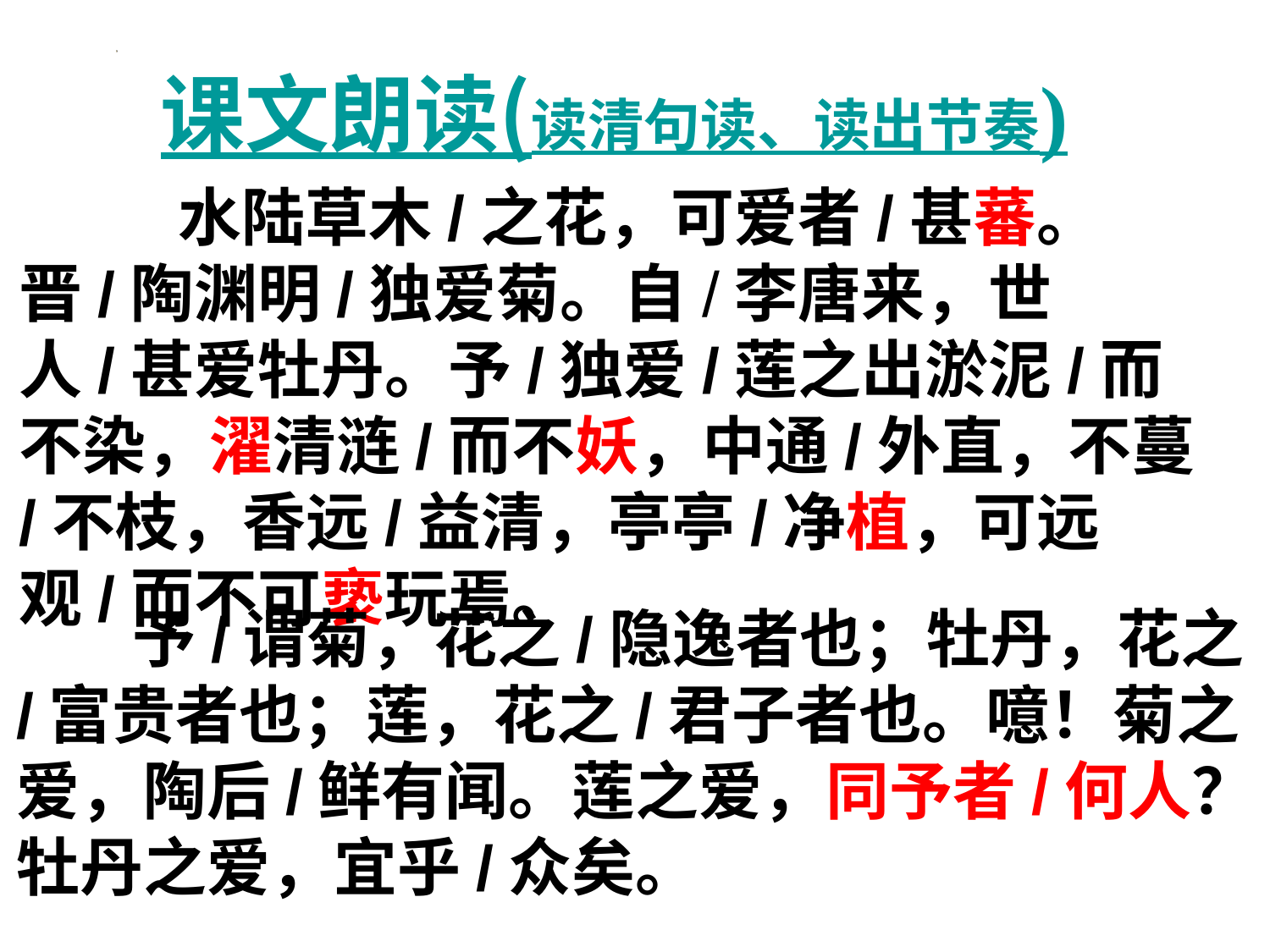

课文朗读(读清句读、读出节奏)
          水陆草木/之花，可爱者/甚蕃。晋/陶渊明/独爱菊。自/李唐来，世人/甚爱牡丹。予/独爱/莲之出淤泥/而不染，濯清涟/而不妖，中通/外直，不蔓/不枝，香远/益清，亭亭/净植，可远观/而不可亵玩焉。

       予/谓菊，花之/隐逸者也；牡丹，花之/富贵者也；莲，花之/君子者也。噫！菊之爱，陶后/鲜有闻。莲之爱，同予者/何人？牡丹之爱，宜乎/众矣。